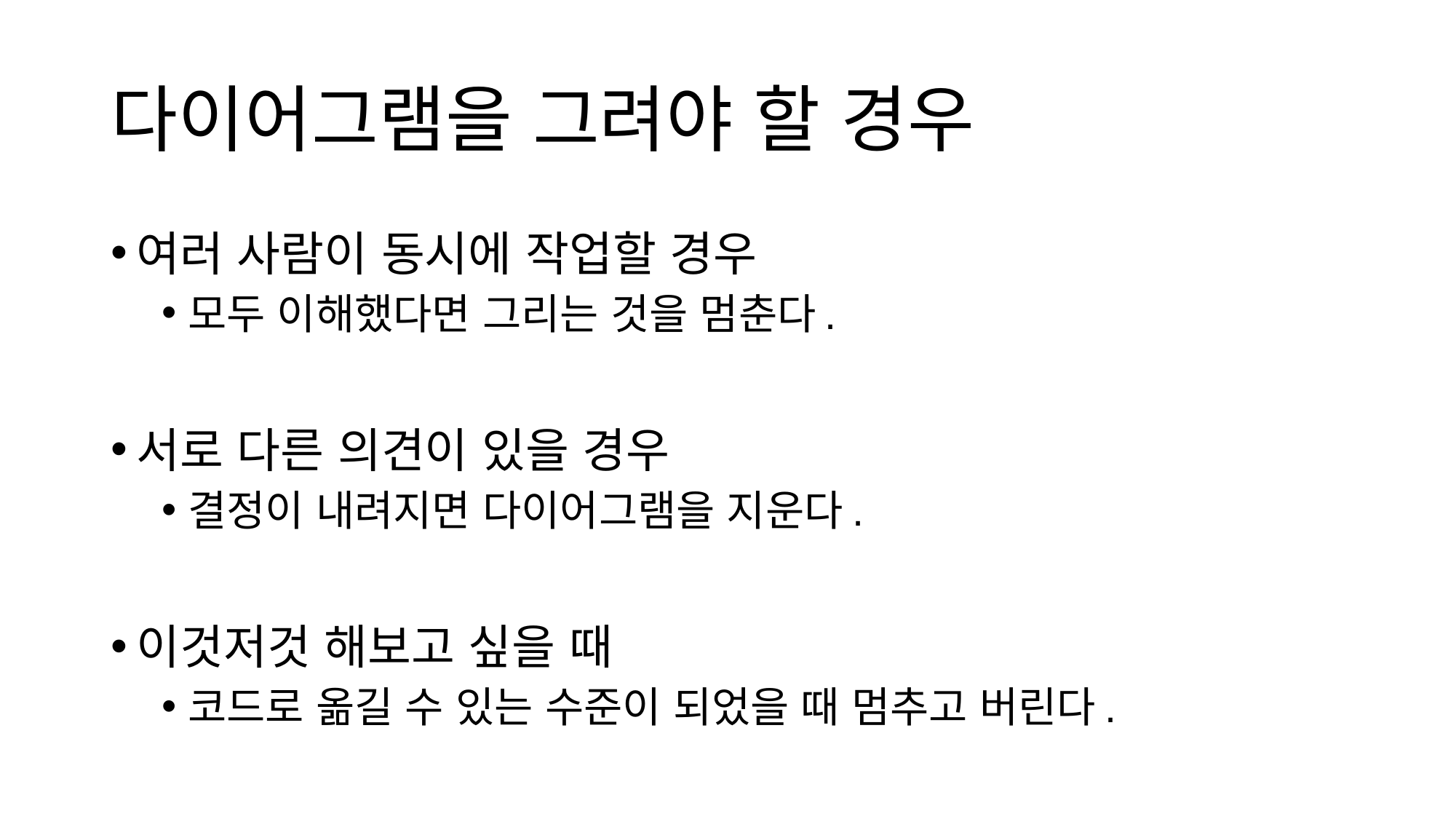

# 다이어그램을 그려야 할 경우
여러 사람이 동시에 작업할 경우
모두 이해했다면 그리는 것을 멈춘다.

서로 다른 의견이 있을 경우
결정이 내려지면 다이어그램을 지운다.

이것저것 해보고 싶을 때
코드로 옮길 수 있는 수준이 되었을 때 멈추고 버린다.